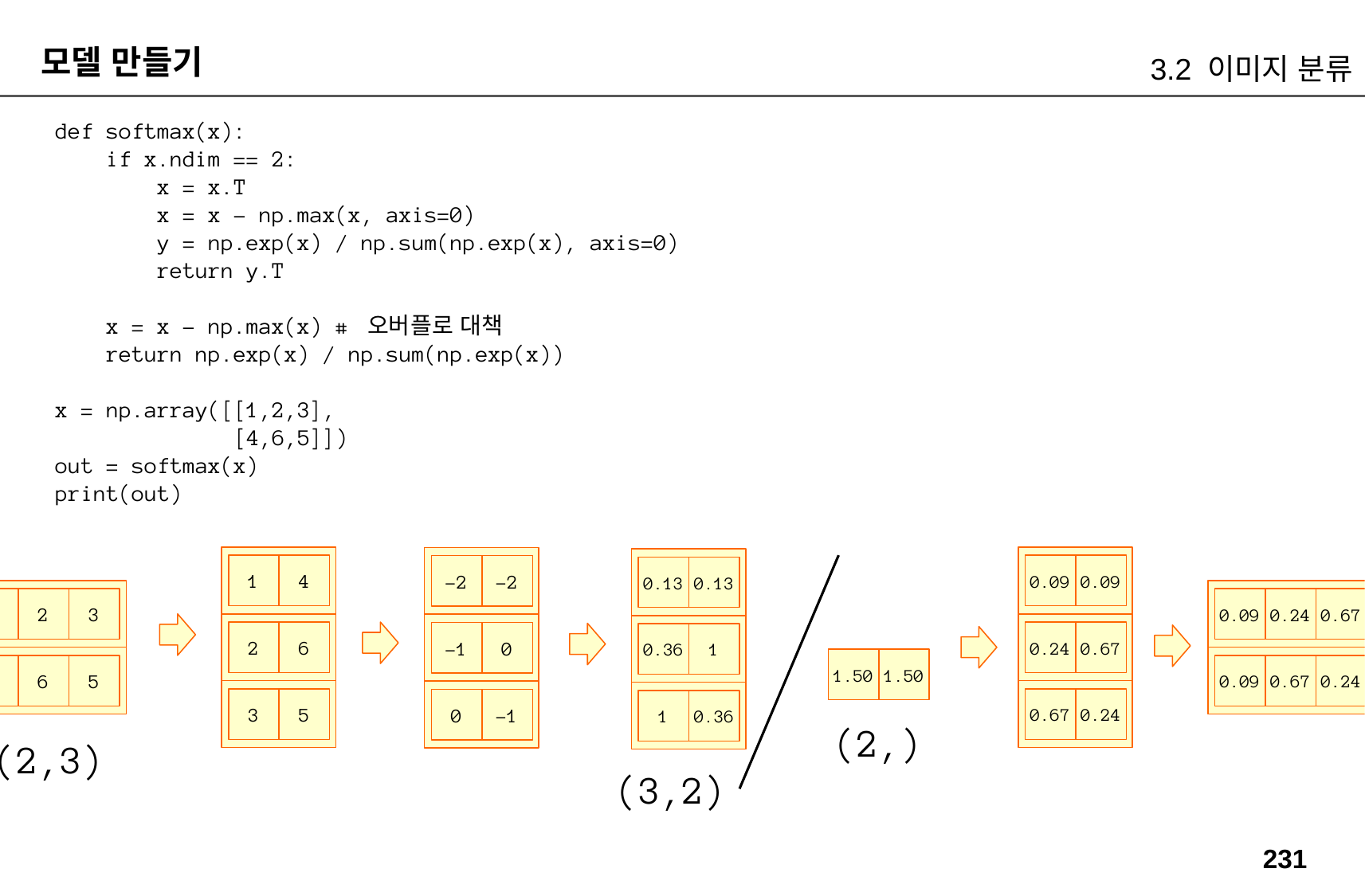

모델 만들기
3.2 이미지 분류
def softmax(x):
    if x.ndim == 2:
        x = x.T
        x = x - np.max(x, axis=0)
        y = np.exp(x) / np.sum(np.exp(x), axis=0)
        return y.T

    x = x - np.max(x) # 오버플로 대책
    return np.exp(x) / np.sum(np.exp(x))

x = np.array([[1,2,3],
              [4,6,5]])
out = softmax(x)
print(out)

1
4
0.09
0.09
-2
-2
0.13
0.13

0.09
0.24
0.67

0.09
0.67
0.24

1
2
3

4
6
5

2
6

0.24
0.67
-1
0

0.36
1

1.50
1.50

3
5
0.67
0.24
0
-1
1
0.36
(2,)
(2,3)
(3,2)